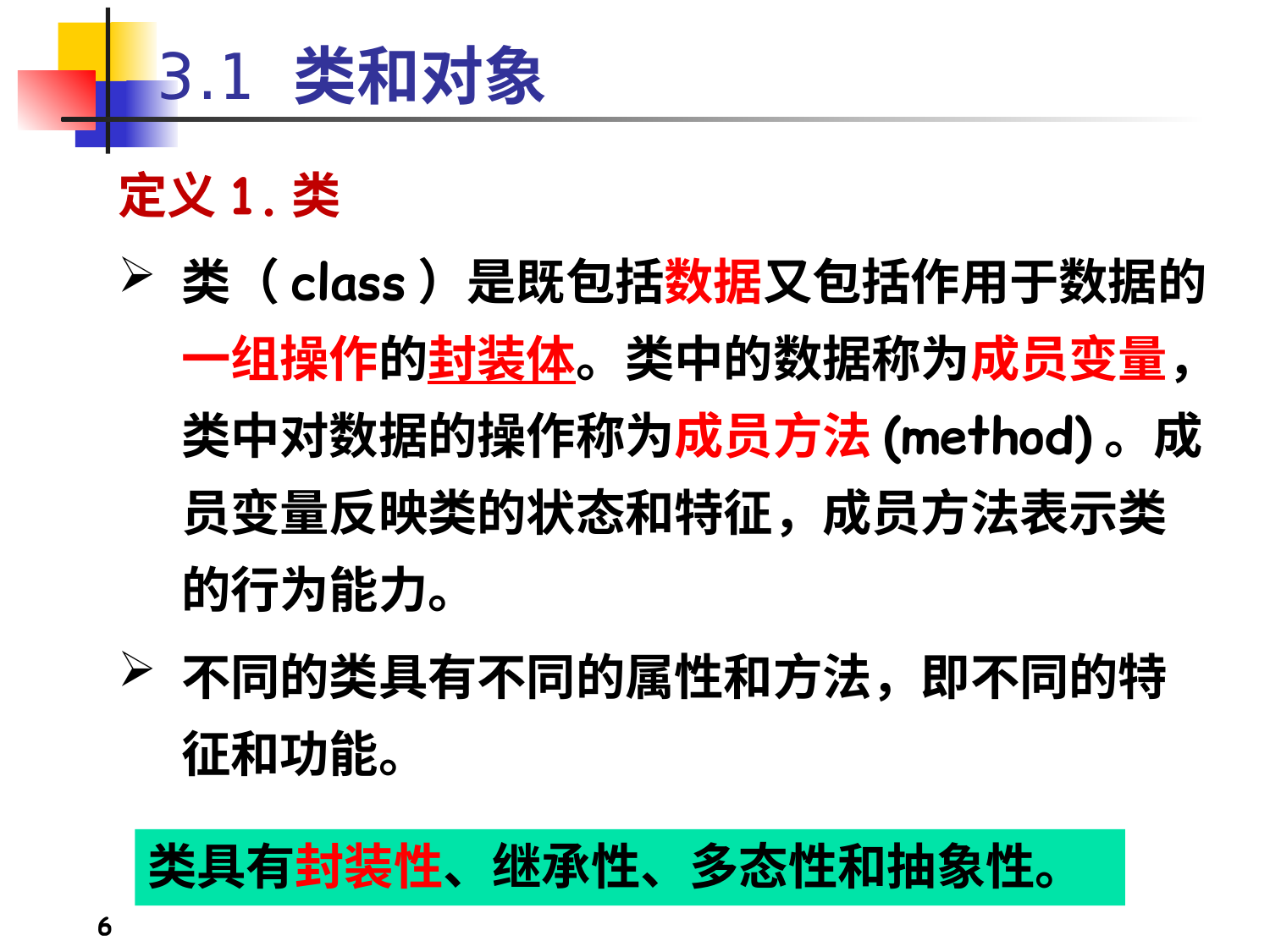

3.1 类和对象
定义1.类
类（class）是既包括数据又包括作用于数据的一组操作的封装体。类中的数据称为成员变量，类中对数据的操作称为成员方法(method)。成员变量反映类的状态和特征，成员方法表示类的行为能力。
不同的类具有不同的属性和方法，即不同的特征和功能。

类具有封装性、继承性、多态性和抽象性。
6